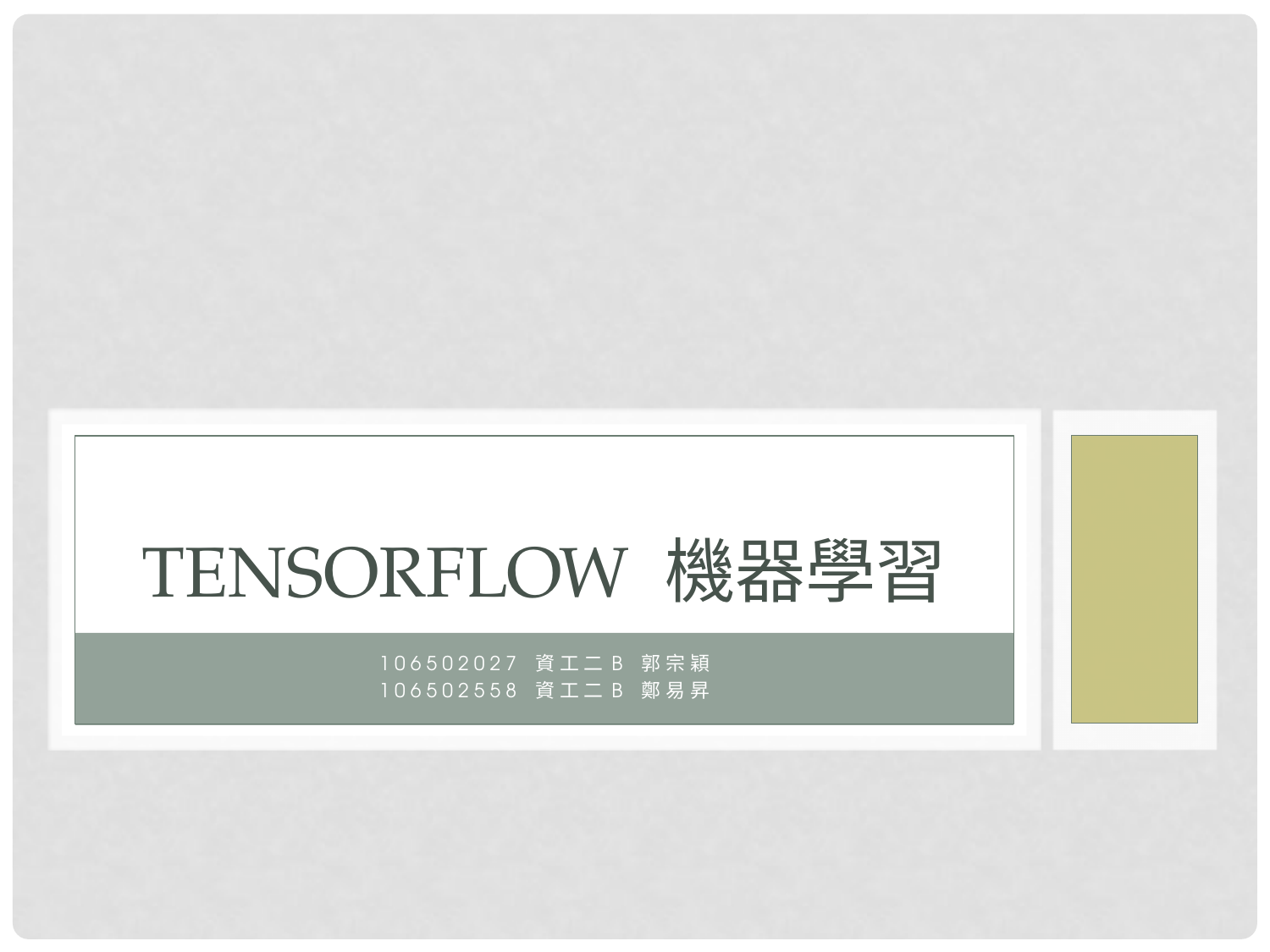

# Tensorflow 機器學習
106502027 資工二B 郭宗穎
106502558 資工二B 鄭易昇